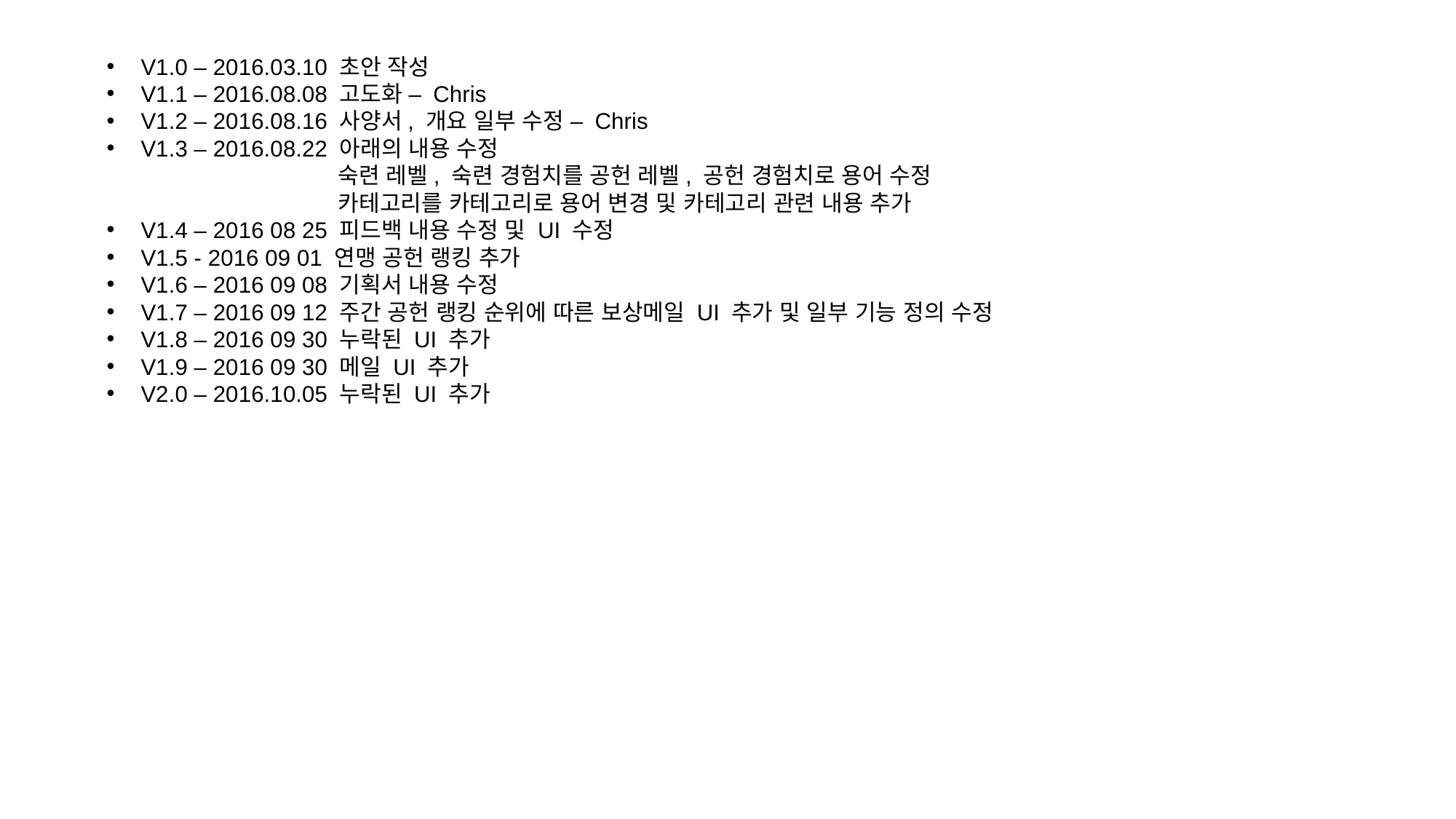

V1.0 – 2016.03.10 초안 작성
V1.1 – 2016.08.08 고도화 – Chris
V1.2 – 2016.08.16 사양서, 개요 일부 수정 – Chris
V1.3 – 2016.08.22 아래의 내용 수정
                               숙련 레벨, 숙련 경험치를 공헌 레벨, 공헌 경험치로 용어 수정
                               카테고리를 카테고리로 용어 변경 및 카테고리 관련 내용 추가
V1.4 – 2016 08 25 피드백 내용 수정 및 UI 수정
V1.5 - 2016 09 01 연맹 공헌 랭킹 추가
V1.6 – 2016 09 08 기획서 내용 수정
V1.7 – 2016 09 12 주간 공헌 랭킹 순위에 따른 보상메일 UI 추가 및 일부 기능 정의 수정
V1.8 – 2016 09 30 누락된 UI 추가
V1.9 – 2016 09 30 메일 UI 추가
V2.0 – 2016.10.05 누락된 UI 추가